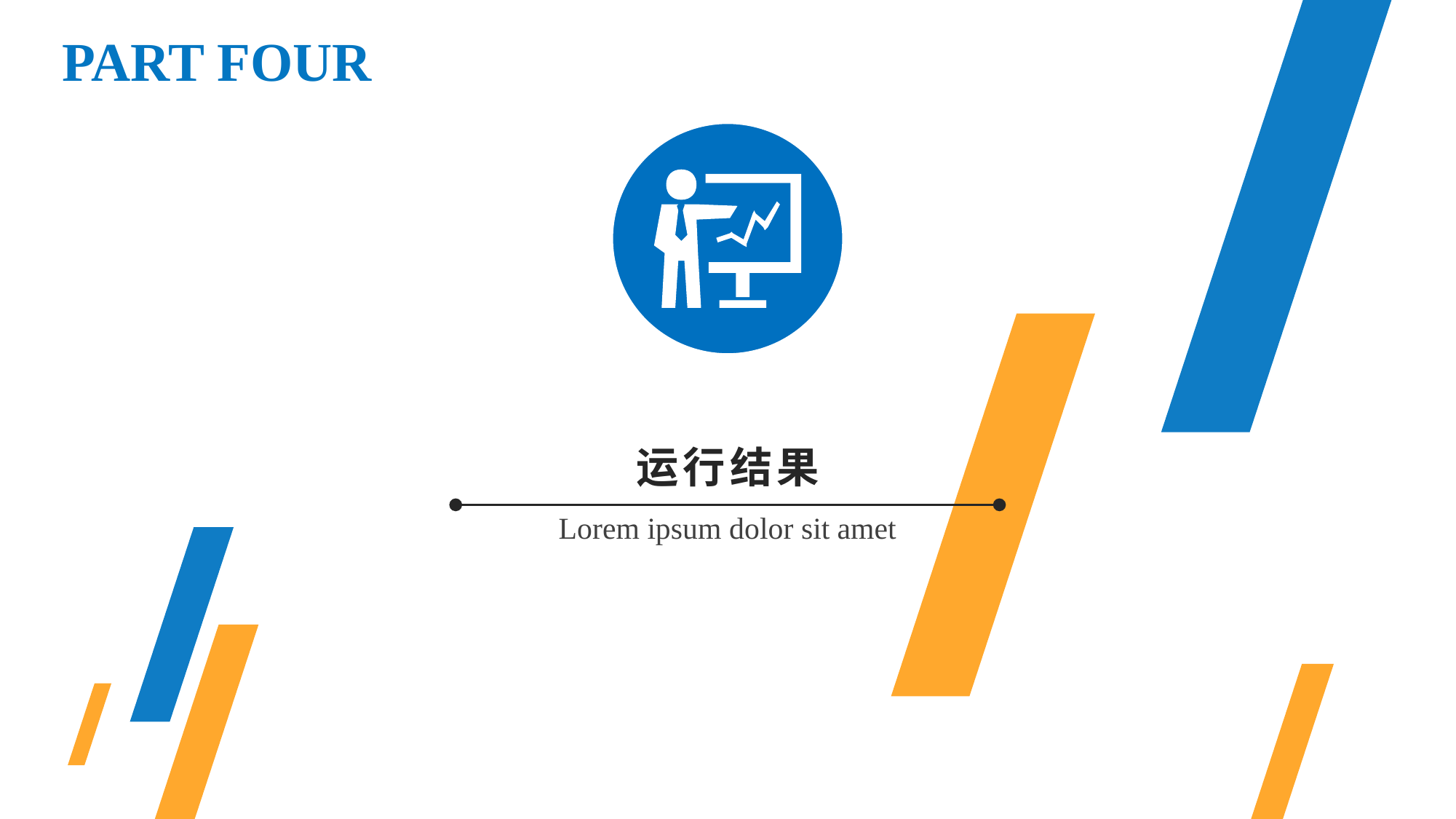

PART FOUR

运行结果

Lorem ipsum dolor sit amet